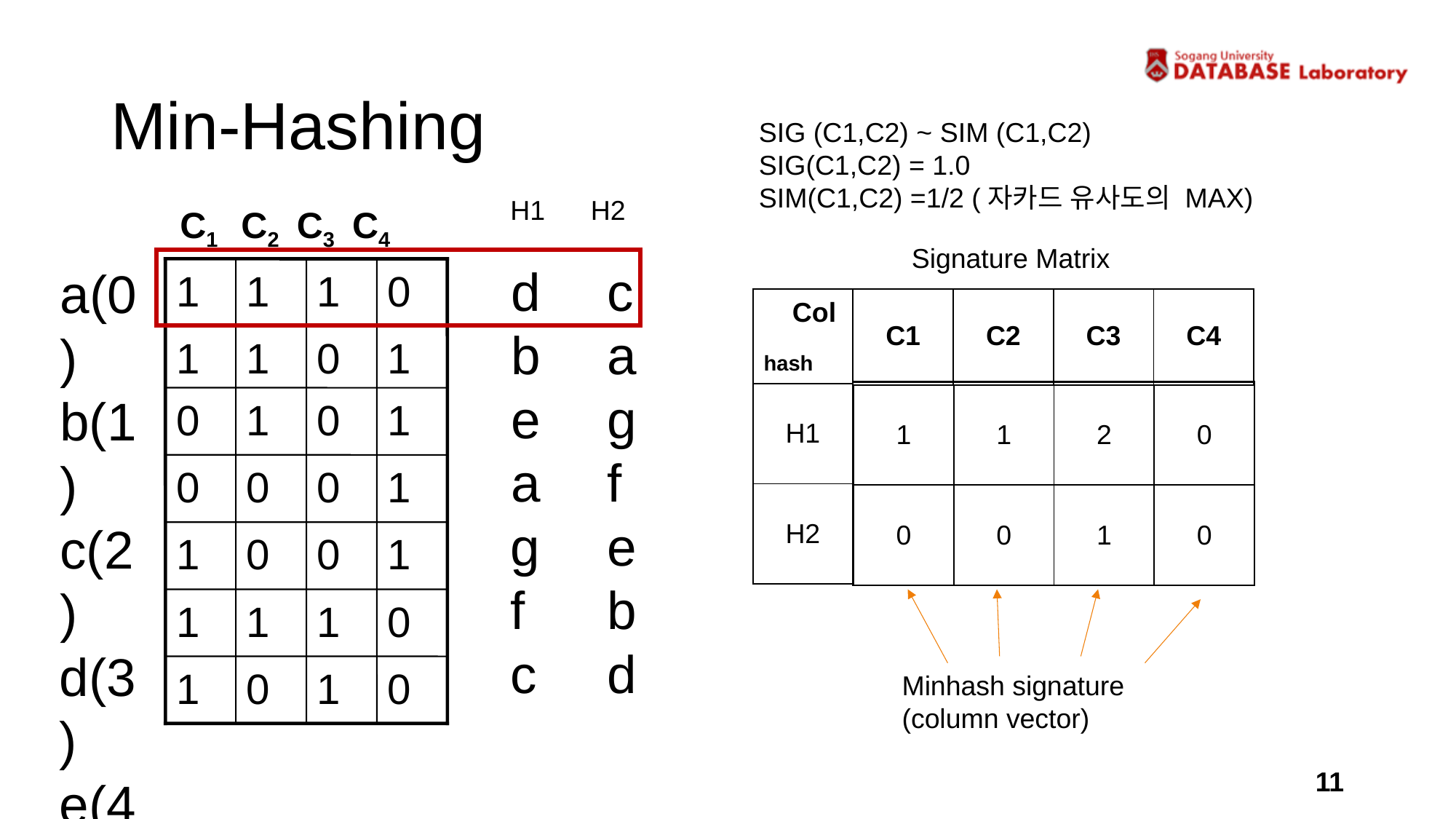

Min-Hashing
SIG (C1,C2) ~ SIM (C1,C2)
SIG(C1,C2) = 1.0
SIM(C1,C2) =1/2 (자카드 유사도의 MAX)
H1      H2
C1    C2   C3   C4
Signature Matrix

1

1
1

0

1

1
0
1
0

1
0
1
0

0
0
1
1

0
0
1
1

1
1
0
1

0
1
0

| Col hash | C1 | C2 | C3 | C4 |
| --- | --- | --- | --- | --- |
| H1 | ∞ | ∞ | ∞ | ∞ |
| H2 | ∞ | ∞ | ∞ | ∞ |
| 1 | 1 | 3 | 0 |
| --- | --- | --- | --- |
| 0 | 0 | 2 | 0 |
| 1 | 1 | 3 | 0 |
| --- | --- | --- | --- |
| 0 | 0 | 1 | 0 |
| 1 | 1 | 3 | 1 |
| --- | --- | --- | --- |
| 0 | 0 | 2 | 0 |
| 1 | 1 | 2 | 0 |
| --- | --- | --- | --- |
| 0 | 0 | 1 | 0 |
| 3 | 3 | 3 | ∞ |
| --- | --- | --- | --- |
| 2 | 2 | 2 | ∞ |
a(0)
b(1)
c(2)
d(3)
e(4)
f(5)
g(6)
c
a
g
f
e
b
d
d
b
e
a
g
f
c
Minhash signature (column vector)
11